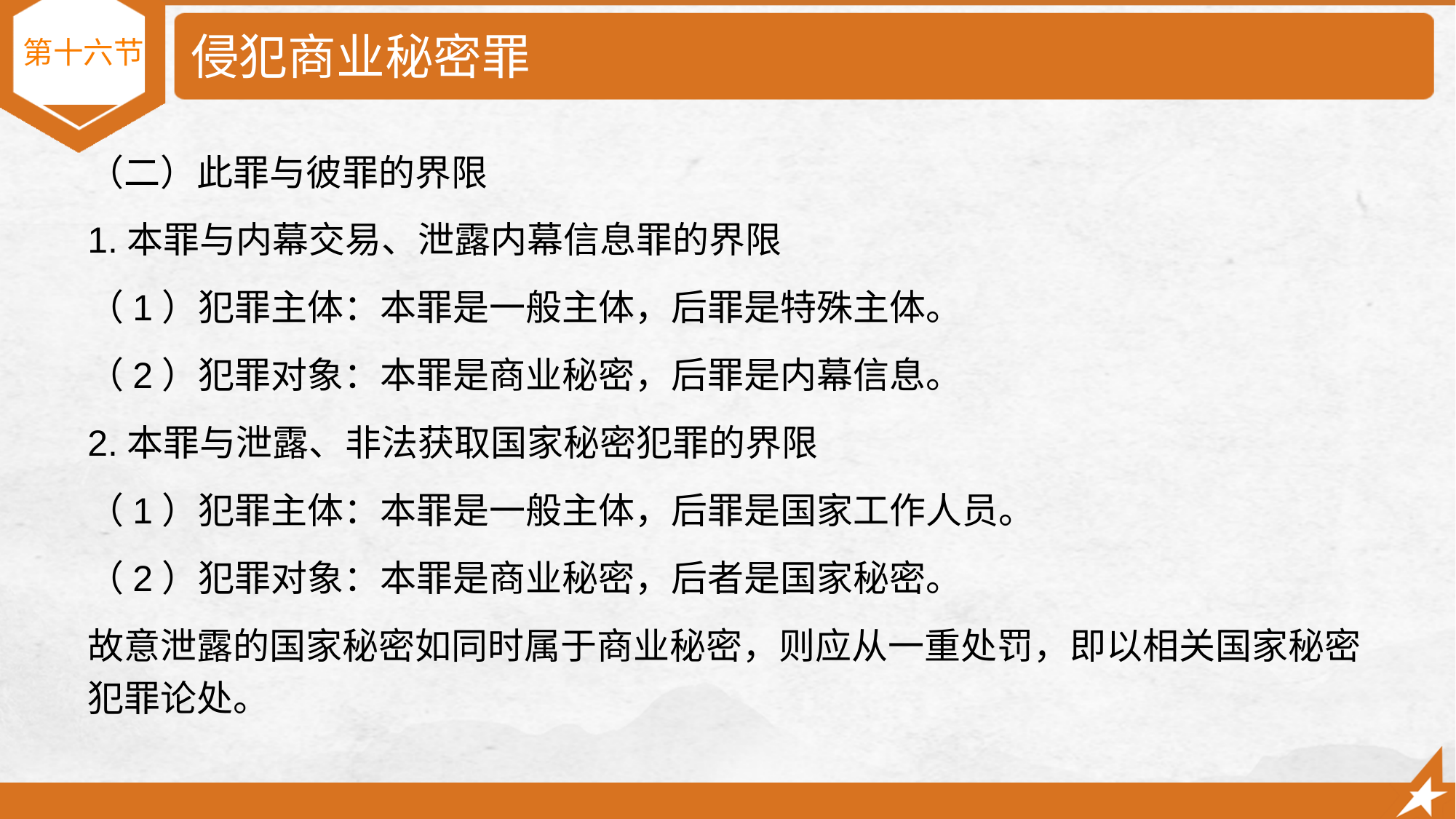

# 侵犯商业秘密罪
 第十六节
（二）此罪与彼罪的界限
1.本罪与内幕交易、泄露内幕信息罪的界限
（1）犯罪主体：本罪是一般主体，后罪是特殊主体。
（2）犯罪对象：本罪是商业秘密，后罪是内幕信息。
2.本罪与泄露、非法获取国家秘密犯罪的界限
（1）犯罪主体：本罪是一般主体，后罪是国家工作人员。
（2）犯罪对象：本罪是商业秘密，后者是国家秘密。
故意泄露的国家秘密如同时属于商业秘密，则应从一重处罚，即以相关国家秘密犯罪论处。